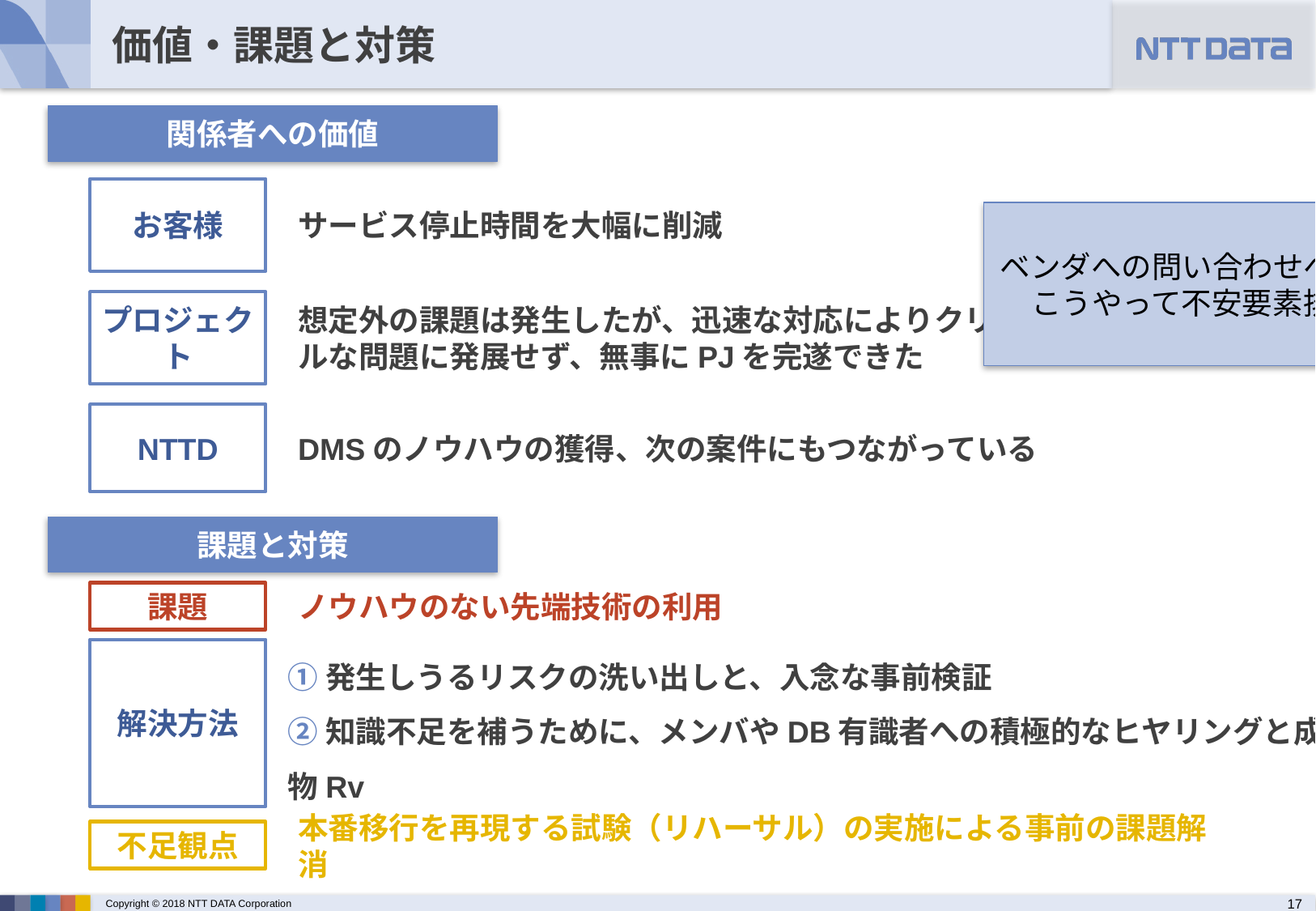

# 価値・課題と対策
関係者への価値
お客様
サービス停止時間を大幅に削減
ベンダへの問い合わせへのノウハウ
こうやって不安要素排除した話
プロジェクト
想定外の課題は発生したが、迅速な対応によりクリティカルな問題に発展せず、無事にPJを完遂できた
DMSのノウハウの獲得、次の案件にもつながっている
NTTD
課題と対策
課題
ノウハウのない先端技術の利用
①発生しうるリスクの洗い出しと、入念な事前検証
②知識不足を補うために、メンバやDB有識者への積極的なヒヤリングと成果物Rv
③ベンダへ仕様の細部にわたるまで問い合わせを実施
解決方法
不足観点
本番移行を再現する試験（リハーサル）の実施による事前の課題解消